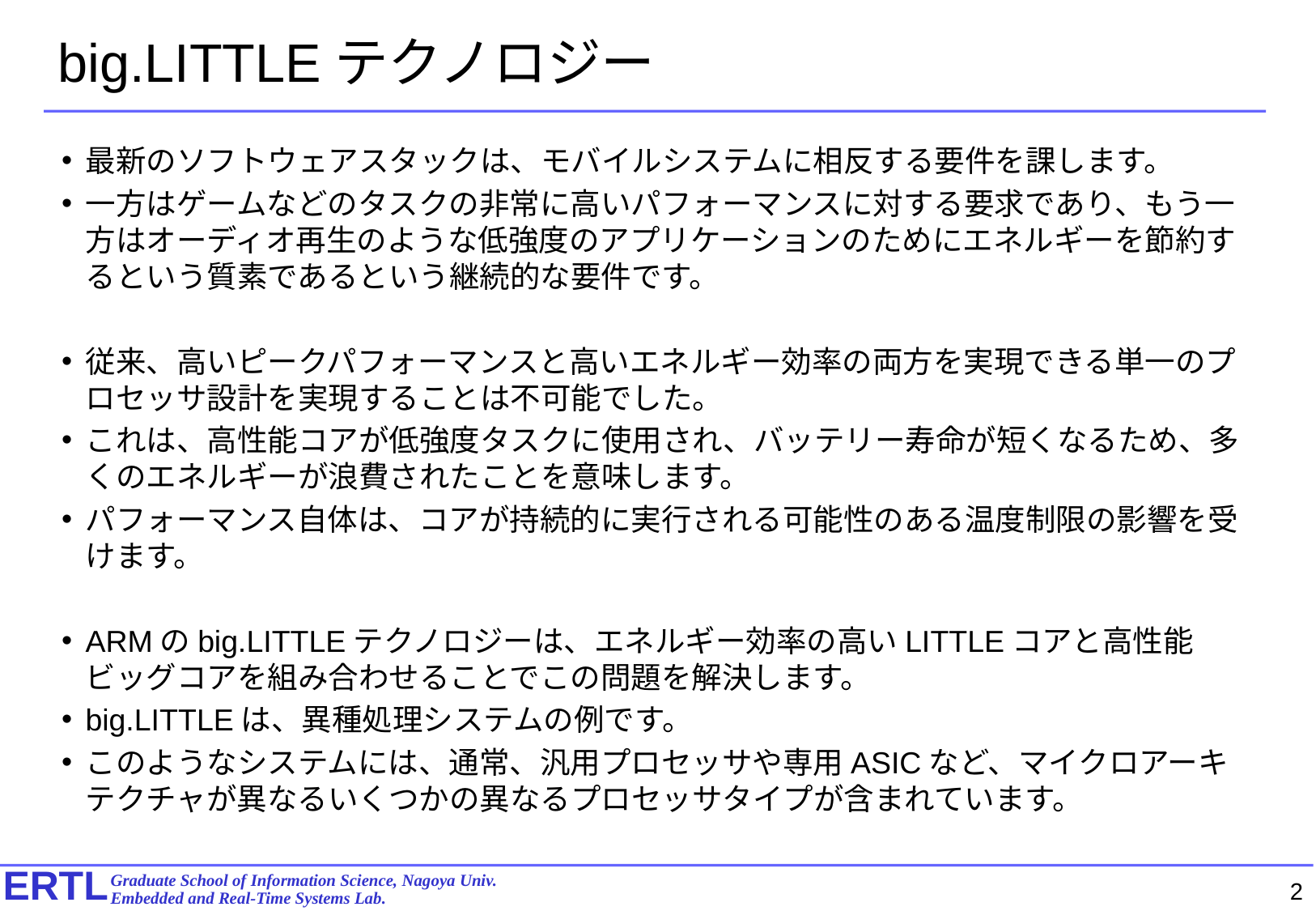

# big.LITTLEテクノロジー
最新のソフトウェアスタックは、モバイルシステムに相反する要件を課します。
一方はゲームなどのタスクの非常に高いパフォーマンスに対する要求であり、もう一方はオーディオ再生のような低強度のアプリケーションのためにエネルギーを節約するという質素であるという継続的な要件です。

従来、高いピークパフォーマンスと高いエネルギー効率の両方を実現できる単一のプロセッサ設計を実現することは不可能でした。
これは、高性能コアが低強度タスクに使用され、バッテリー寿命が短くなるため、多くのエネルギーが浪費されたことを意味します。
パフォーマンス自体は、コアが持続的に実行される可能性のある温度制限の影響を受けます。

ARMのbig.LITTLEテクノロジーは、エネルギー効率の高いLITTLEコアと高性能ビッグコアを組み合わせることでこの問題を解決します。
big.LITTLEは、異種処理システムの例です。
このようなシステムには、通常、汎用プロセッサや専用ASICなど、マイクロアーキテクチャが異なるいくつかの異なるプロセッサタイプが含まれています。
2